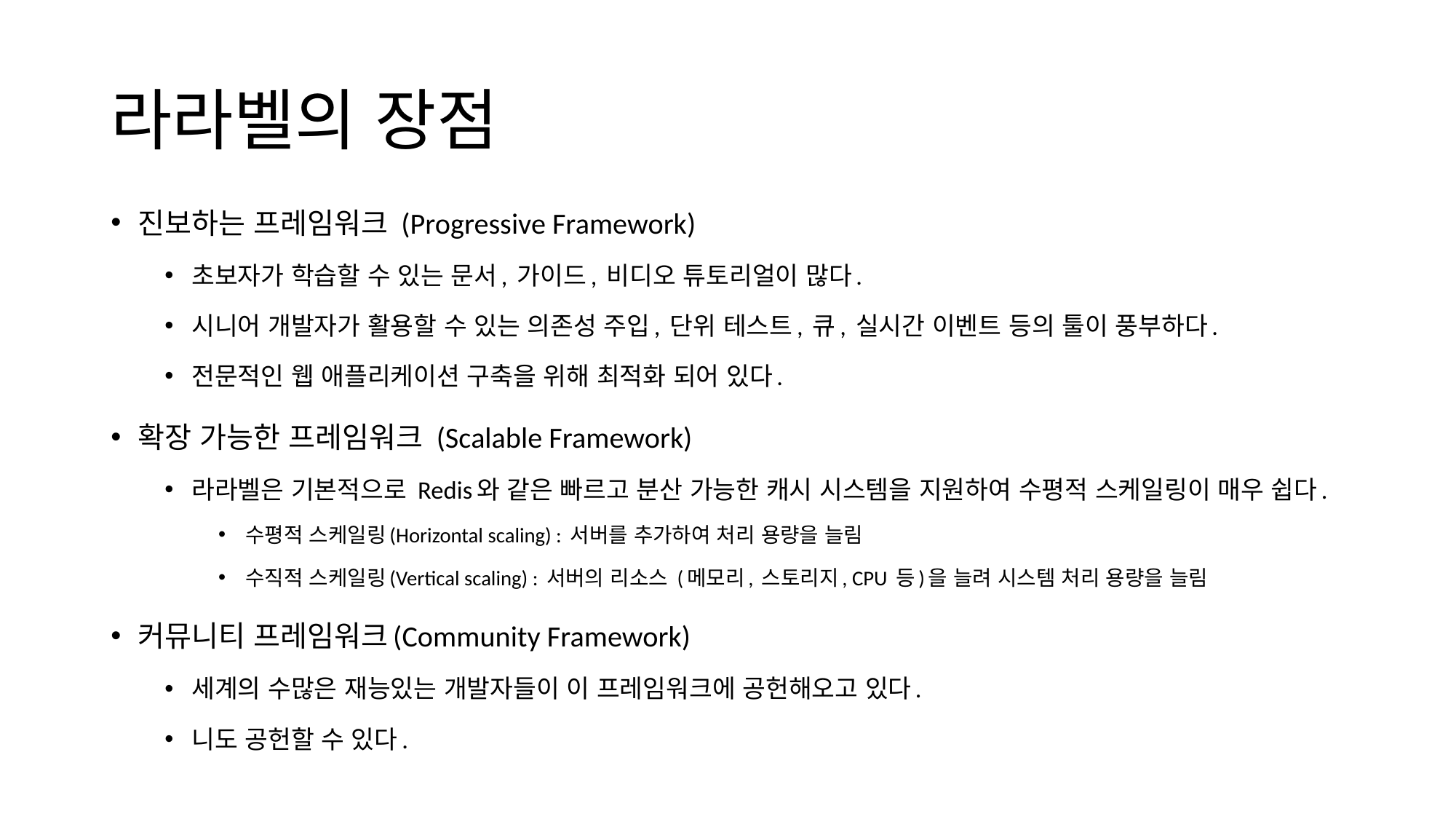

# 라라벨의 장점
진보하는 프레임워크 (Progressive Framework)
초보자가 학습할 수 있는 문서, 가이드, 비디오 튜토리얼이 많다.
시니어 개발자가 활용할 수 있는 의존성 주입, 단위 테스트, 큐, 실시간 이벤트 등의 툴이 풍부하다.
전문적인 웹 애플리케이션 구축을 위해 최적화 되어 있다.
확장 가능한 프레임워크 (Scalable Framework)
라라벨은 기본적으로 Redis와 같은 빠르고 분산 가능한 캐시 시스템을 지원하여 수평적 스케일링이 매우 쉽다.
수평적 스케일링(Horizontal scaling) : 서버를 추가하여 처리 용량을 늘림
수직적 스케일링(Vertical scaling) : 서버의 리소스 (메모리, 스토리지, CPU 등)을 늘려 시스템 처리 용량을 늘림
커뮤니티 프레임워크(Community Framework)
세계의 수많은 재능있는 개발자들이 이 프레임워크에 공헌해오고 있다.
니도 공헌할 수 있다.